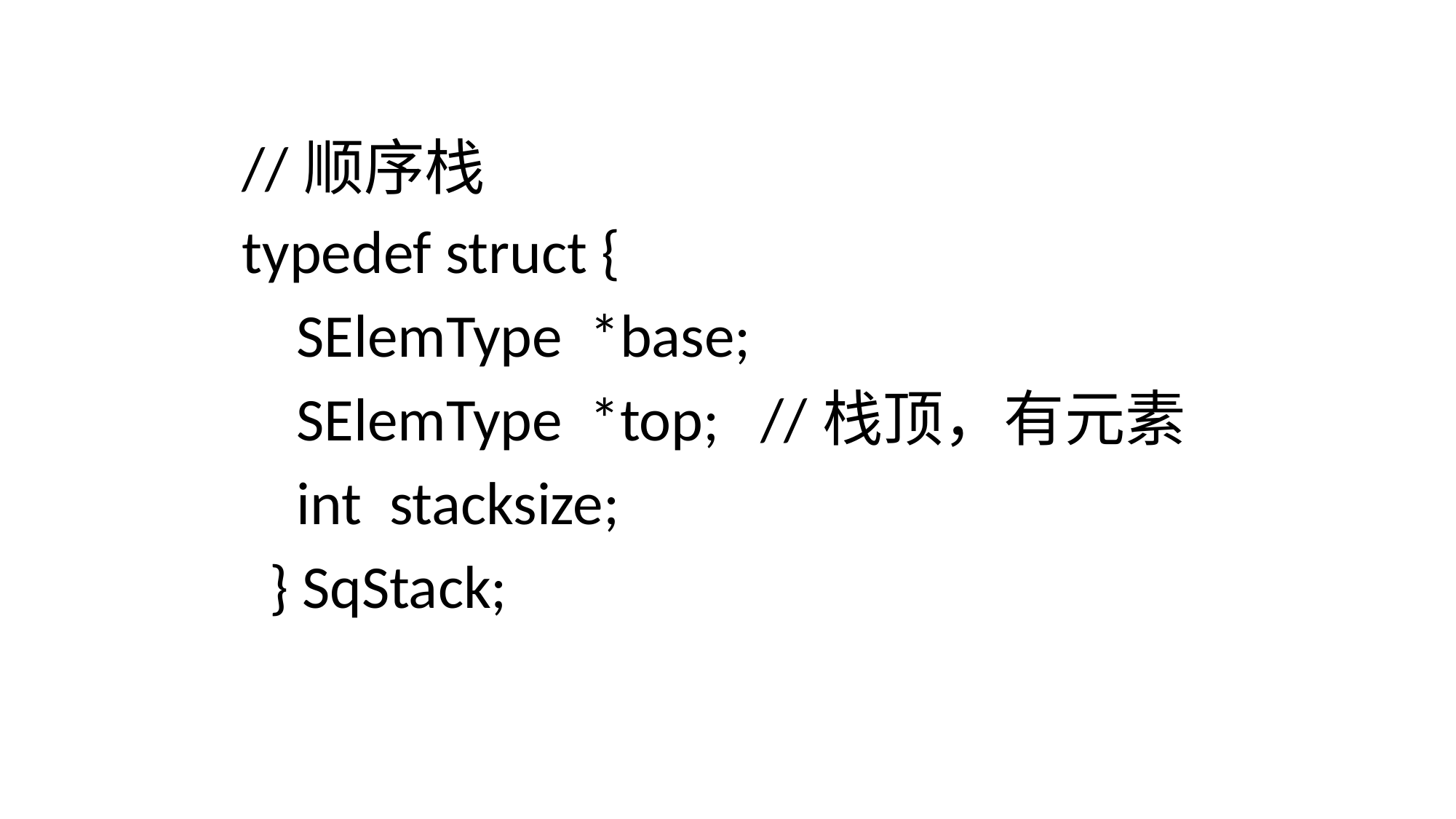

//顺序栈
typedef struct {
    SElemType  *base;
    SElemType  *top;   //栈顶，有元素
    int  stacksize;
  } SqStack;